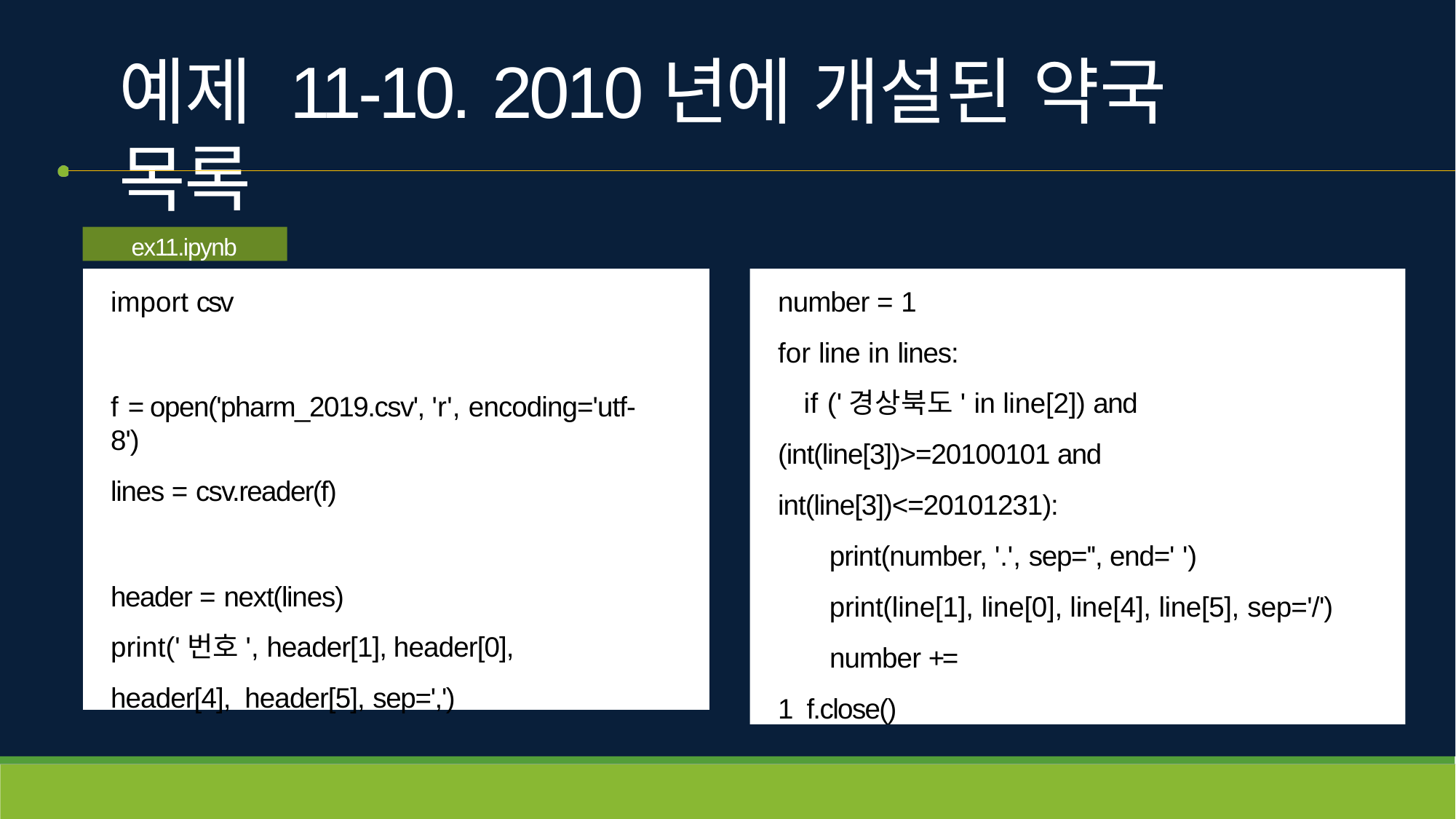

# 예제 11-10. 2010년에 개설된 약국 목록

ex11.ipynb
number = 1
for line in lines:
if ('경상북도' in line[2]) and  (int(line[3])>=20100101 and int(line[3])<=20101231):
print(number, '.', sep='', end=' ')
print(line[1], line[0], line[4], line[5], sep='/')
number += 1  f.close()

import csv

f = open('pharm_2019.csv', 'r', encoding='utf-8')
lines = csv.reader(f)

header = next(lines)
print('번호', header[1], header[0], header[4],  header[5], sep=',')